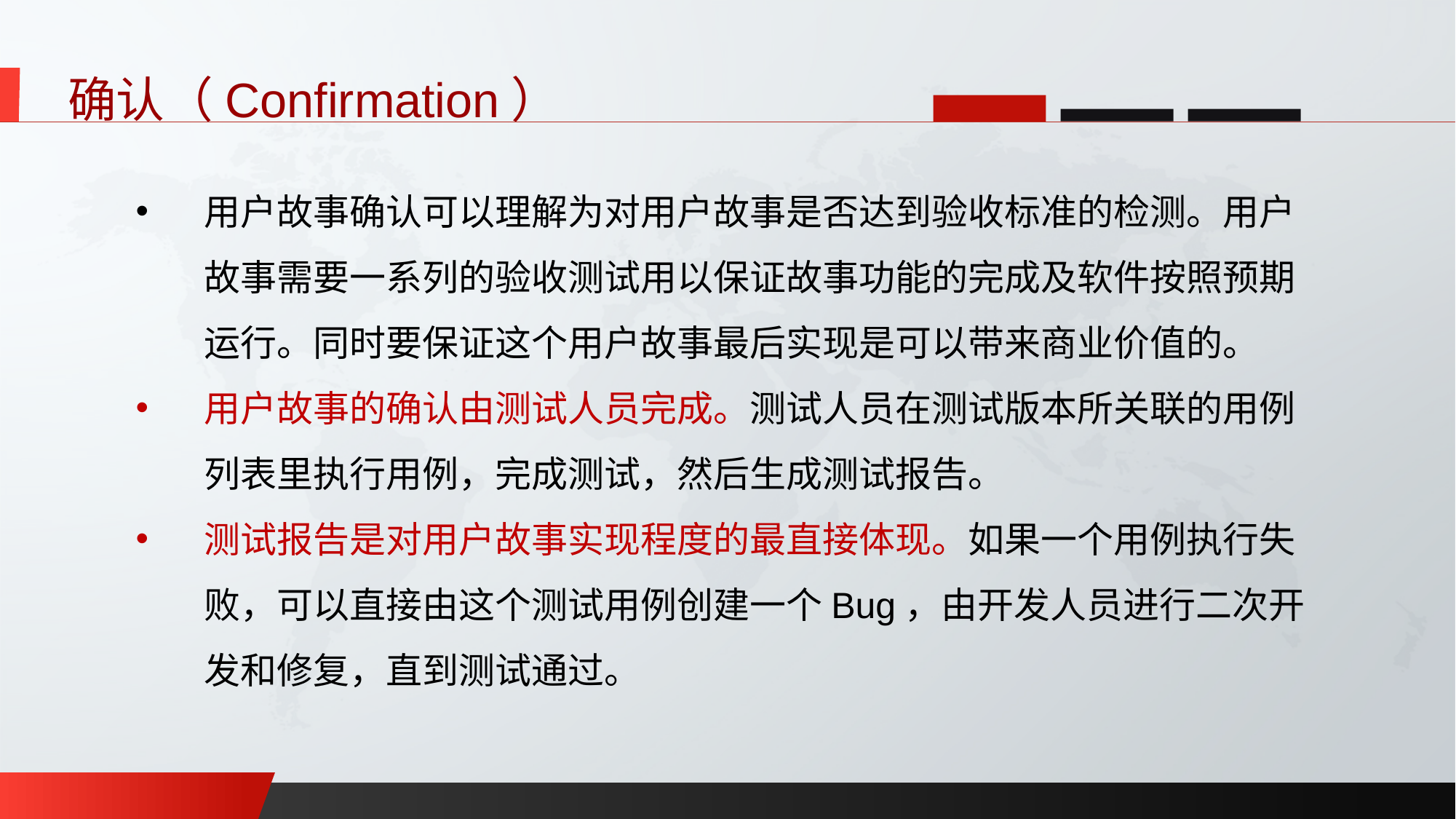

确认（Confirmation）

用户故事确认可以理解为对用户故事是否达到验收标准的检测。用户故事需要一系列的验收测试用以保证故事功能的完成及软件按照预期运行。同时要保证这个用户故事最后实现是可以带来商业价值的。
用户故事的确认由测试人员完成。测试人员在测试版本所关联的用例列表里执行用例，完成测试，然后生成测试报告。
测试报告是对用户故事实现程度的最直接体现。如果一个用例执行失败，可以直接由这个测试用例创建一个Bug，由开发人员进行二次开发和修复，直到测试通过。